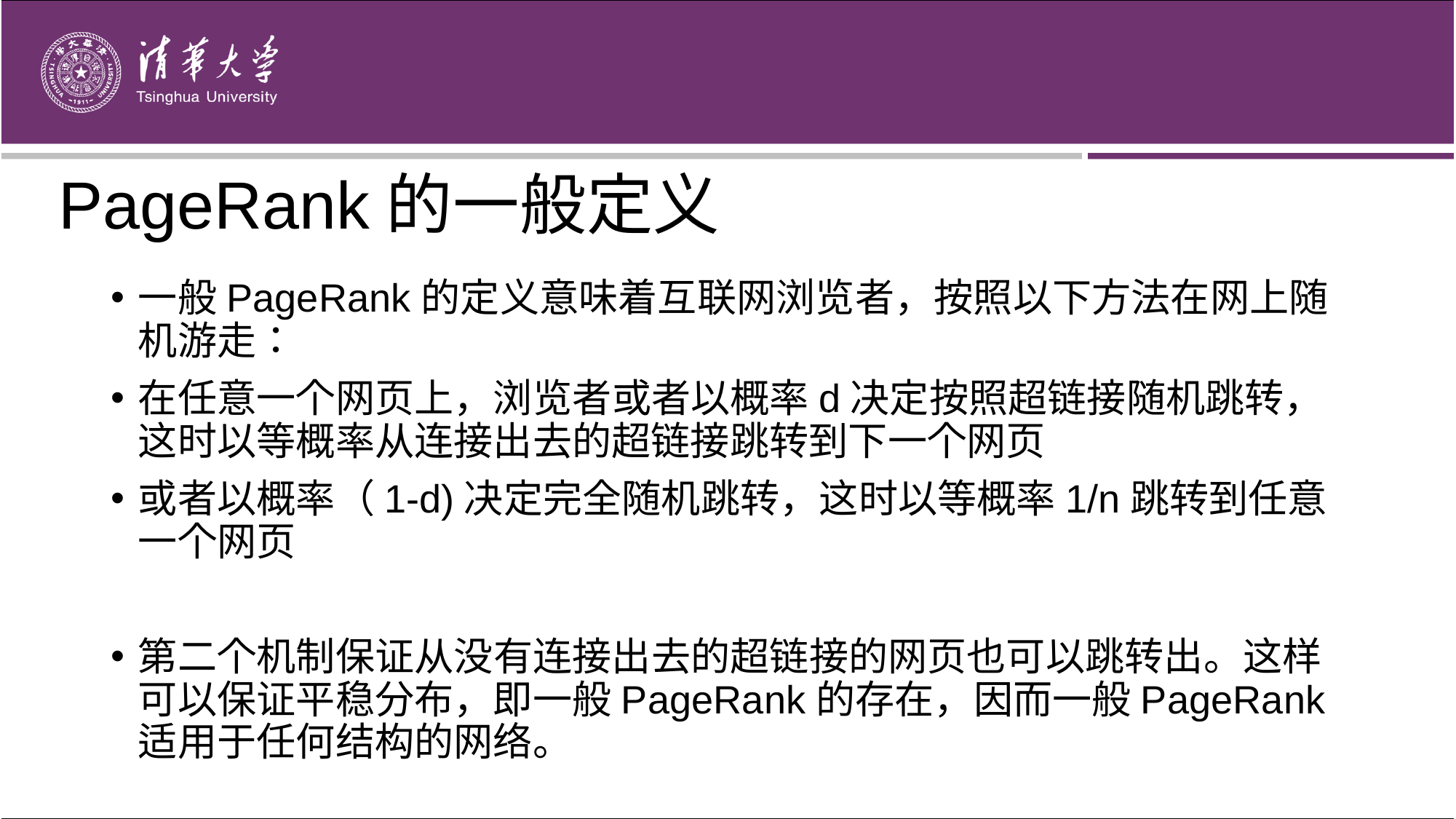

# PageRank的一般定义
一般PageRank的定义意味着互联网浏览者，按照以下方法在网上随机游走：
在任意一个网页上，浏览者或者以概率d决定按照超链接随机跳转，这时以等概率从连接出去的超链接跳转到下一个网页
或者以概率（1-d)决定完全随机跳转，这时以等概率1/n跳转到任意一个网页

第二个机制保证从没有连接出去的超链接的网页也可以跳转出。这样可以保证平稳分布，即一般PageRank的存在，因而一般PageRank适用于任何结构的网络。